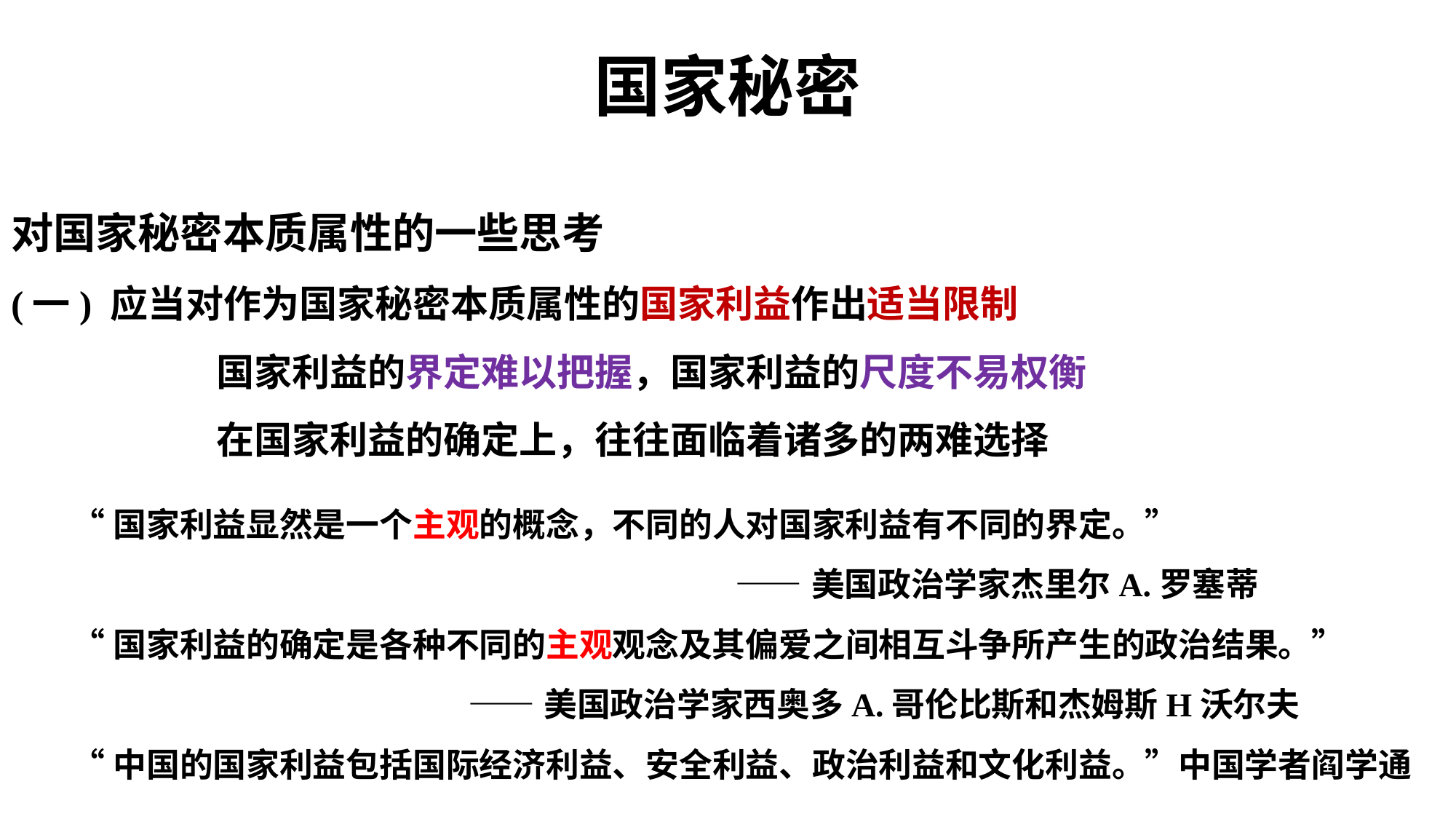

# 国家秘密
对国家秘密本质属性的一些思考
(一) 应当对作为国家秘密本质属性的国家利益作出适当限制
                       国家利益的界定难以把握，国家利益的尺度不易权衡
                       在国家利益的确定上，往往面临着诸多的两难选择

        “国家利益显然是一个主观的概念，不同的人对国家利益有不同的界定。”
                                                                                               ——美国政治学家杰里尔A.罗塞蒂
        “国家利益的确定是各种不同的主观观念及其偏爱之间相互斗争所产生的政治结果。”
                                                            ——美国政治学家西奥多A.哥伦比斯和杰姆斯H沃尔夫
        “中国的国家利益包括国际经济利益、安全利益、政治利益和文化利益。”中国学者阎学通